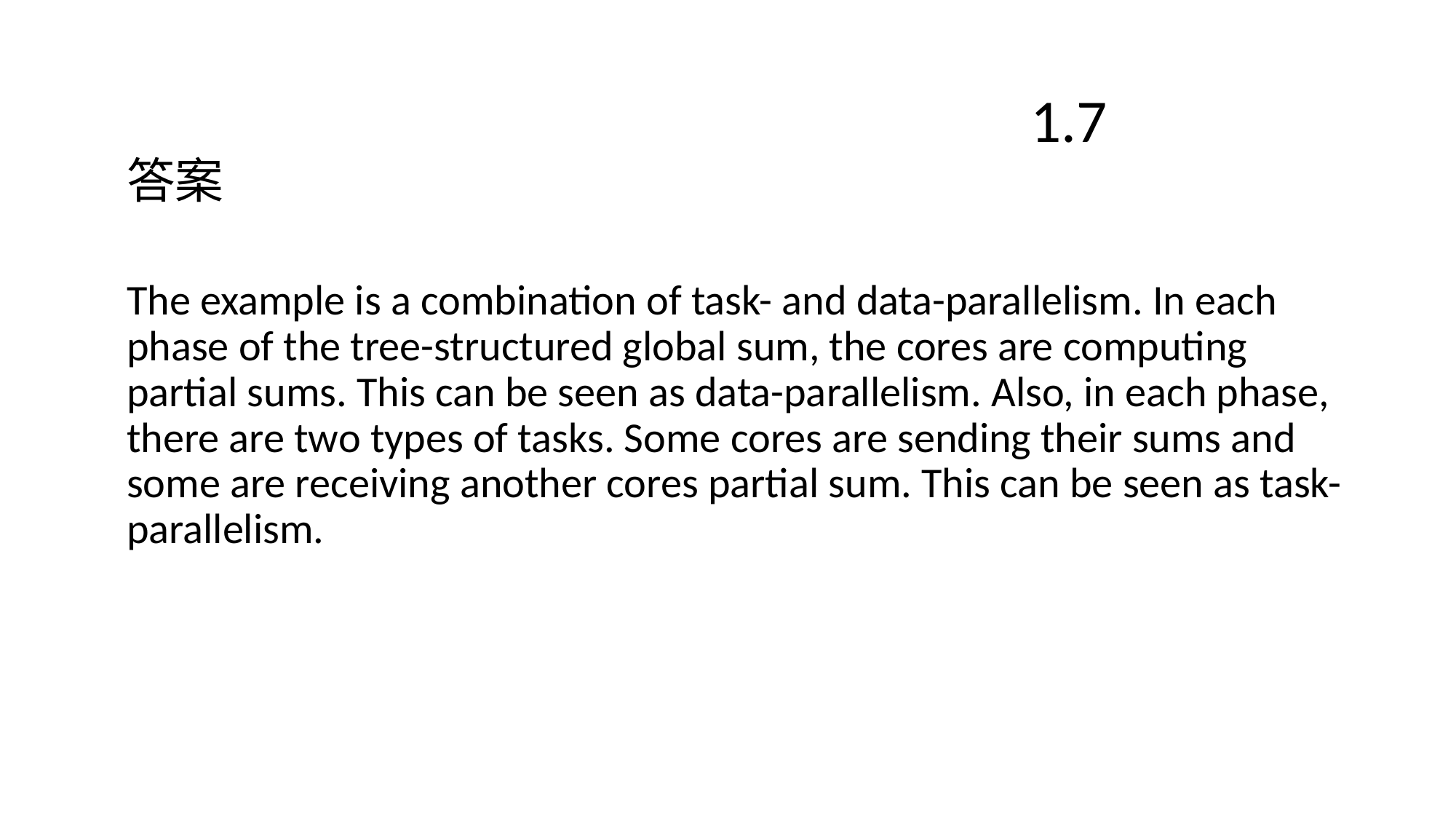

# 1.7
答案

The example is a combination of task- and data-parallelism. In each phase of the tree-structured global sum, the cores are computing partial sums. This can be seen as data-parallelism. Also, in each phase, there are two types of tasks. Some cores are sending their sums and some are receiving another cores partial sum. This can be seen as task-parallelism.